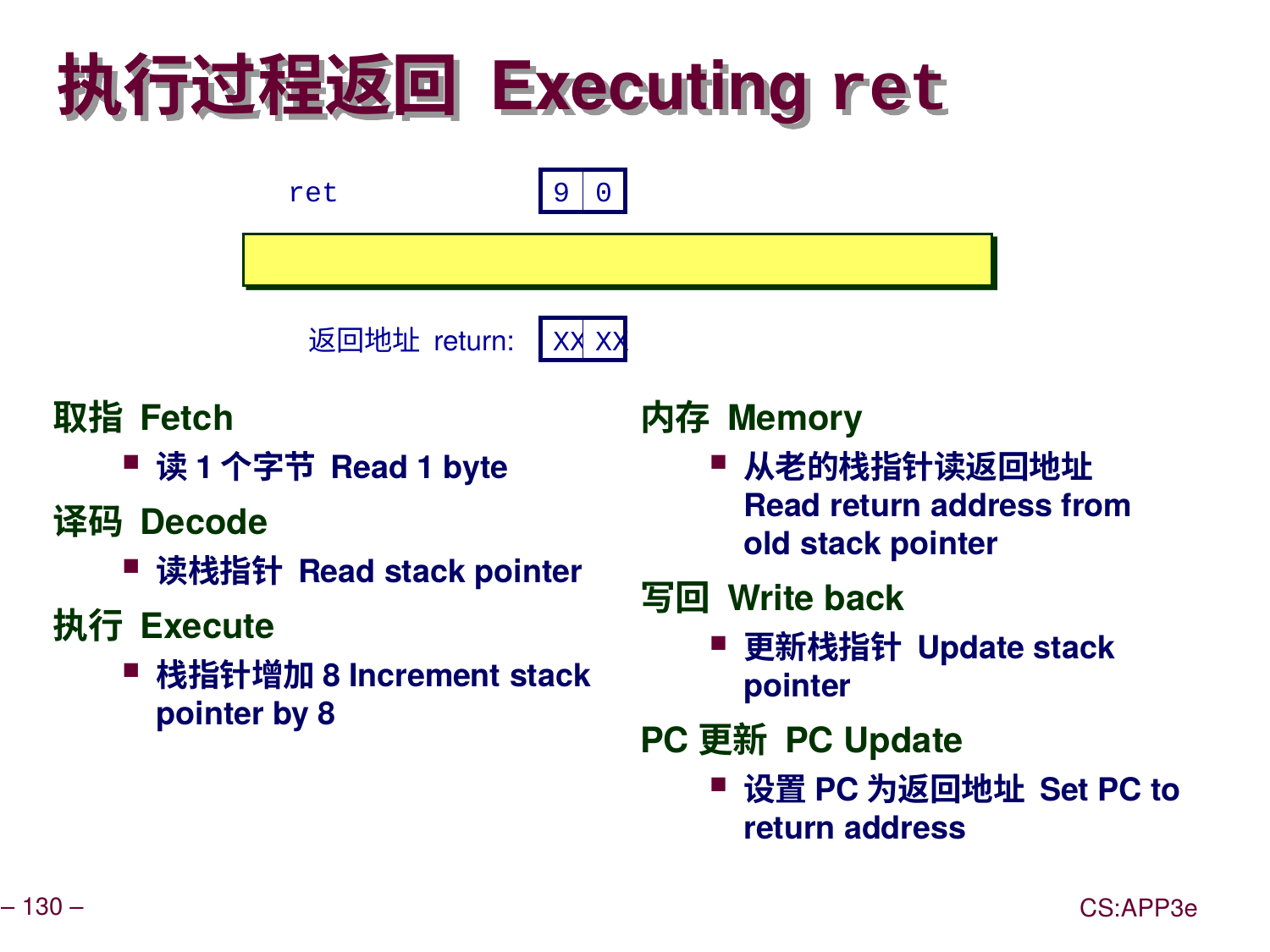

# 执行过程返回 Executing ret
ret
9

0

返回地址 return:
XX

XX
取指 Fetch
读1个字节 Read 1 byte
译码 Decode
读栈指针 Read stack pointer
执行 Execute
栈指针增加8 Increment stack pointer by 8
内存 Memory
从老的栈指针读返回地址 Read return address from old stack pointer
写回 Write back
更新栈指针 Update stack pointer
PC更新 PC Update
设置PC为返回地址 Set PC to return address